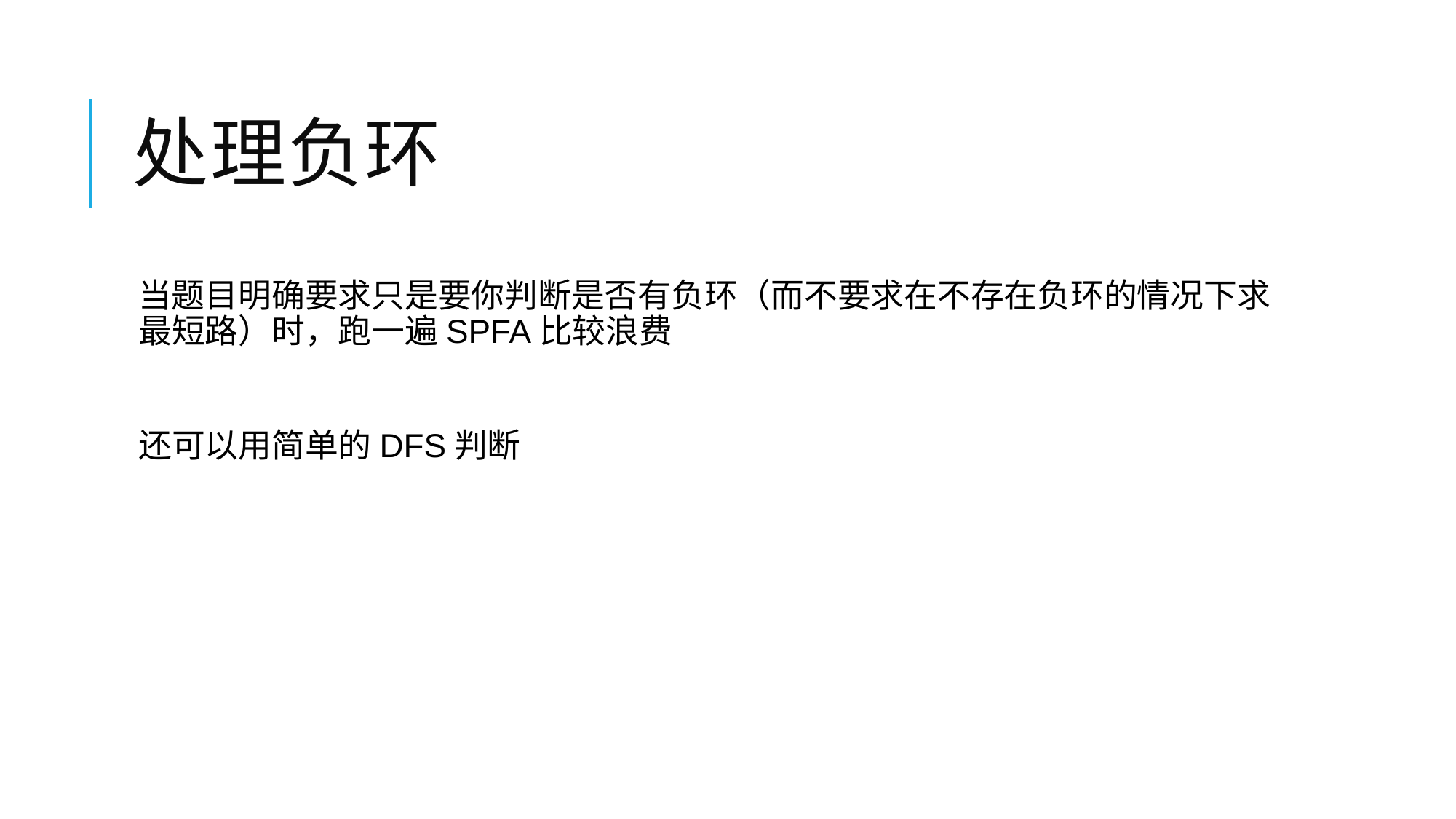

# 处理负环
当题目明确要求只是要你判断是否有负环（而不要求在不存在负环的情况下求最短路）时，跑一遍SPFA比较浪费

还可以用简单的DFS判断